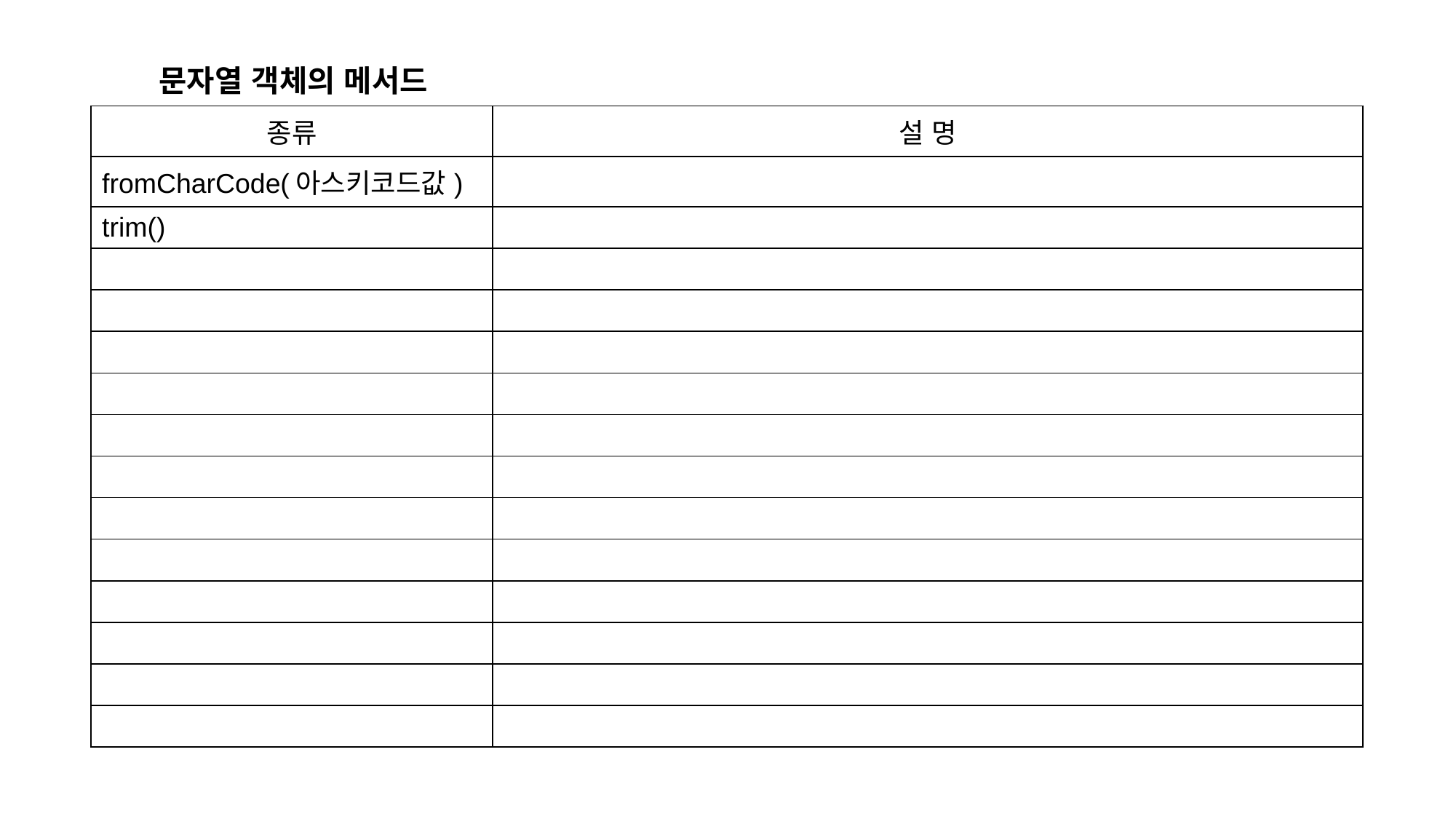

문자열 객체의 메서드
| 종류 | 설 명 |
| --- | --- |
| fromCharCode(아스키코드값) |  |
| trim() |  |
|  |  |
|  |  |
|  |  |
|  |  |
|  |  |
|  |  |
|  |  |
|  |  |
|  |  |
|  |  |
|  |  |
|  |  |